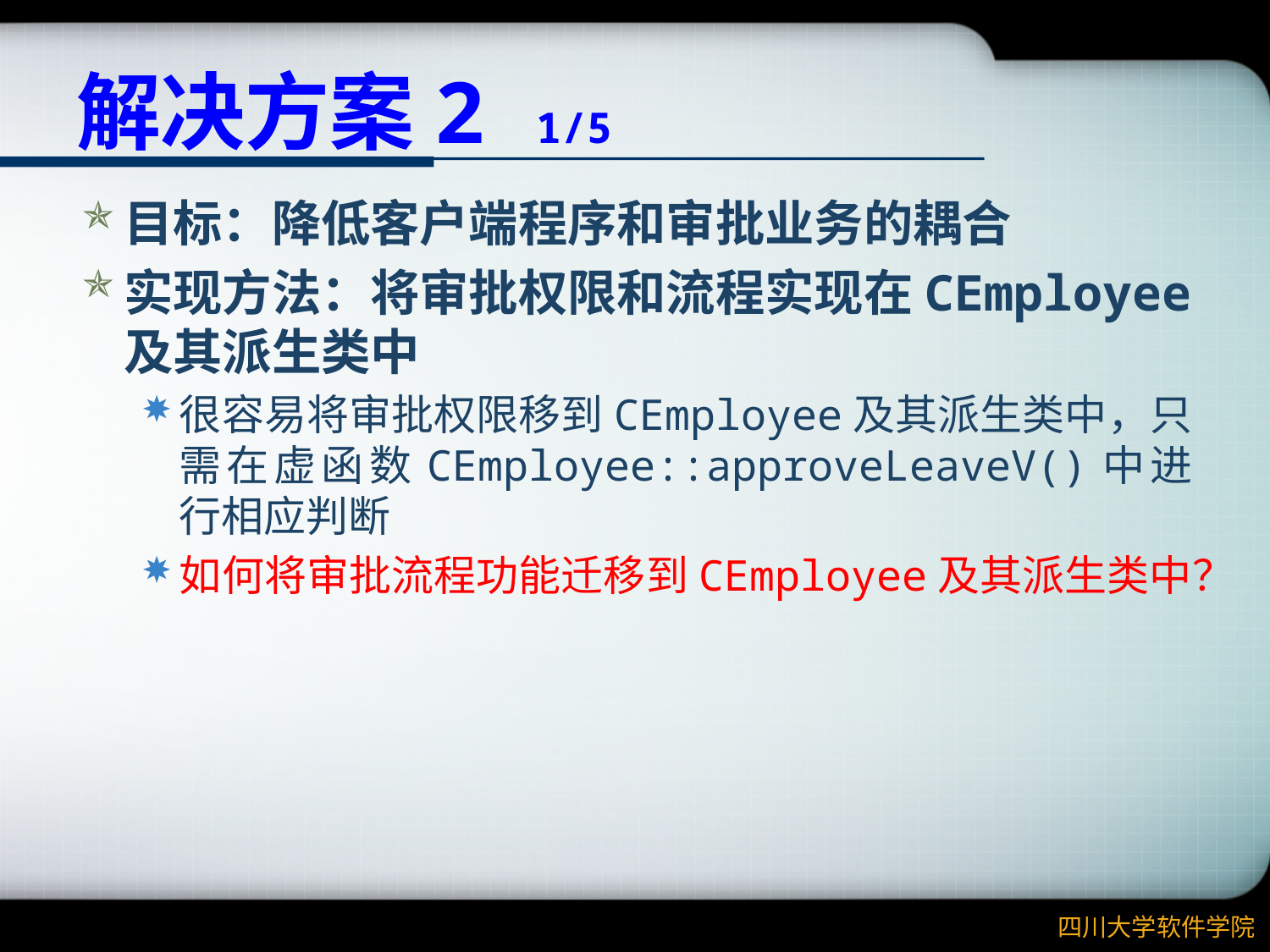

# 解决方案2 1/5
目标：降低客户端程序和审批业务的耦合
实现方法：将审批权限和流程实现在CEmployee及其派生类中
很容易将审批权限移到CEmployee及其派生类中，只需在虚函数CEmployee::approveLeaveV()中进行相应判断
如何将审批流程功能迁移到CEmployee及其派生类中？